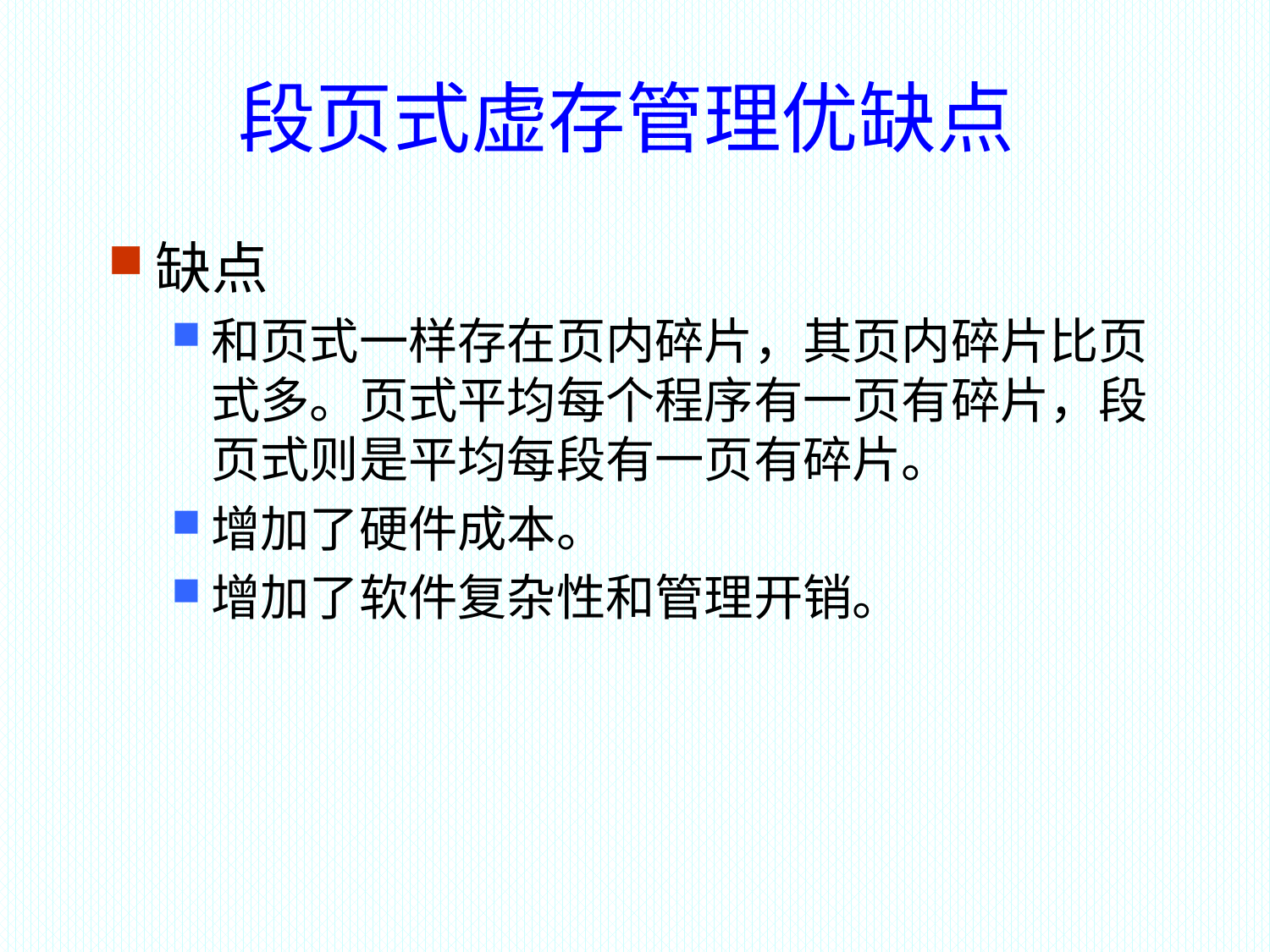

# 段页式虚存管理优缺点
缺点
和页式一样存在页内碎片，其页内碎片比页式多。页式平均每个程序有一页有碎片，段页式则是平均每段有一页有碎片。
增加了硬件成本。
增加了软件复杂性和管理开销。